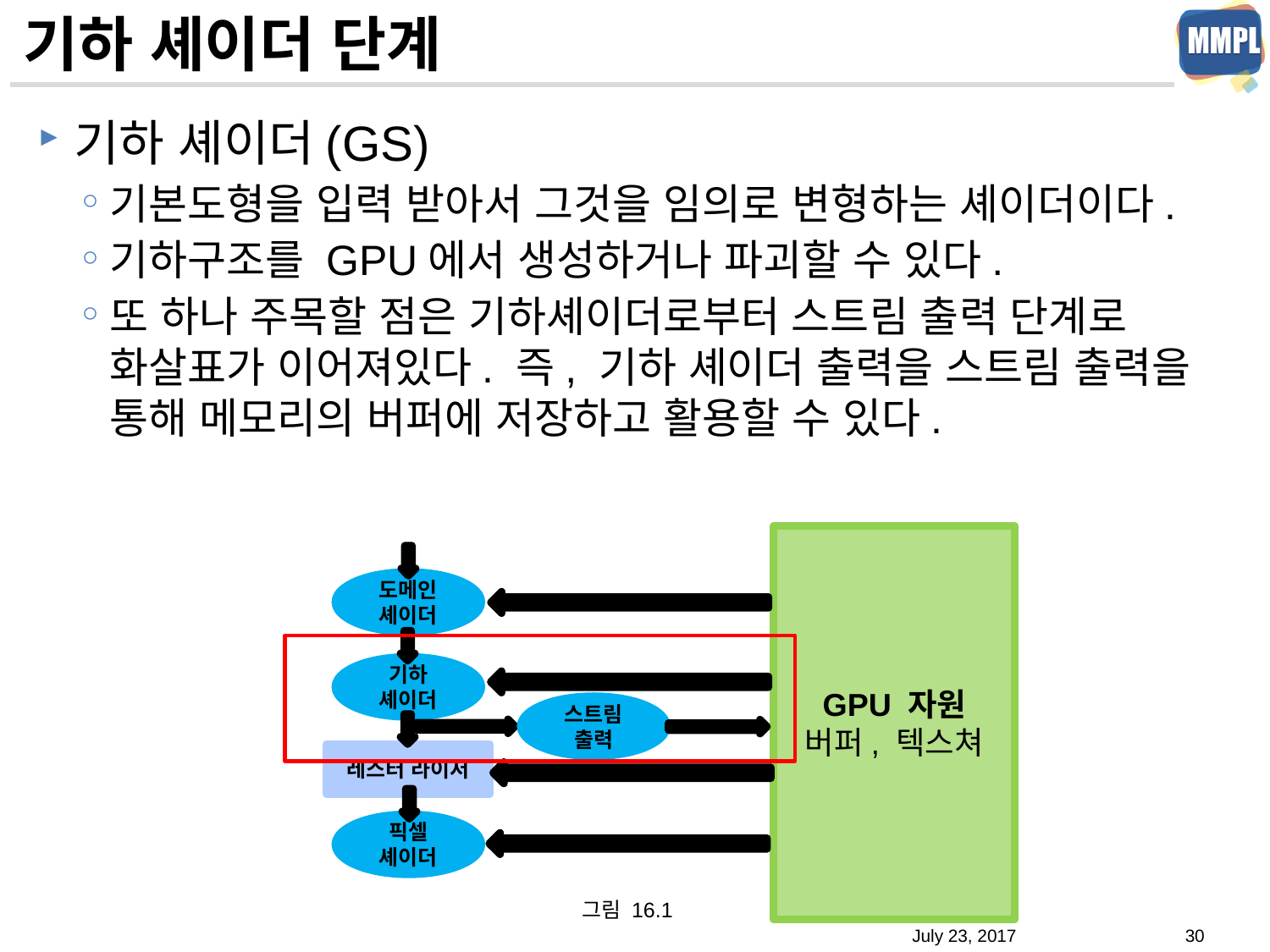

# 기하 셰이더 단계
기하 셰이더(GS)
기본도형을 입력 받아서 그것을 임의로 변형하는 셰이더이다.
기하구조를 GPU에서 생성하거나 파괴할 수 있다.
또 하나 주목할 점은 기하셰이더로부터 스트림 출력 단계로 화살표가 이어져있다. 즉, 기하 셰이더 출력을 스트림 출력을 통해 메모리의 버퍼에 저장하고 활용할 수 있다.
GPU 자원
버퍼, 텍스쳐

도메인 셰이더

기하
셰이더

스트림
출력

레스터 라이저

픽셀
셰이더

그림 16.1
July 23, 2017
30